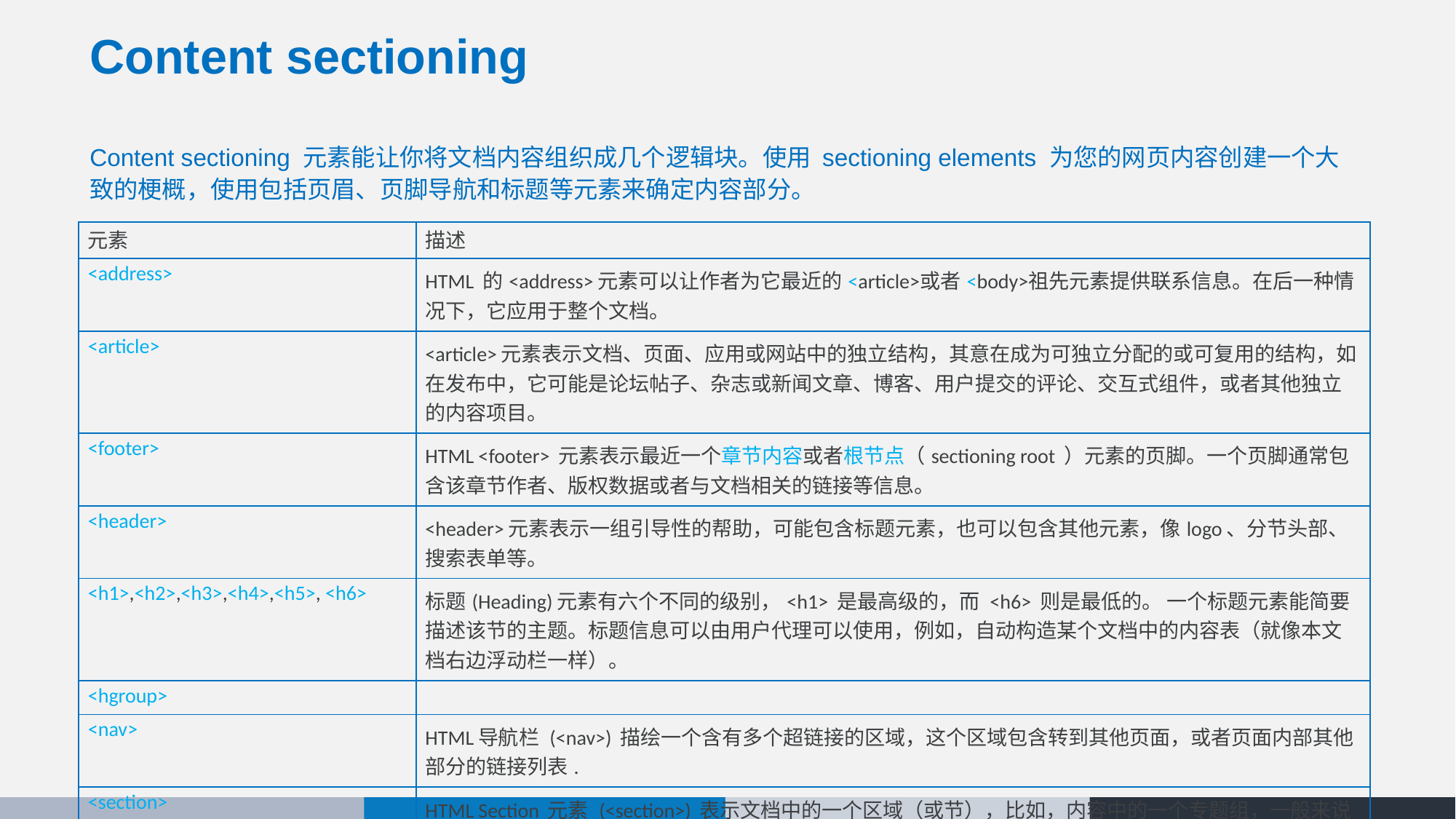

# Content sectioning
Content sectioning 元素能让你将文档内容组织成几个逻辑块。使用 sectioning elements 为您的网页内容创建一个大致的梗概，使用包括页眉、页脚导航和标题等元素来确定内容部分。

| 元素 | 描述 |
| --- | --- |
| <address> | HTML 的<address>元素可以让作者为它最近的<article>或者<body>祖先元素提供联系信息。在后一种情况下，它应用于整个文档。 |
| <article> | <article>元素表示文档、页面、应用或网站中的独立结构，其意在成为可独立分配的或可复用的结构，如在发布中，它可能是论坛帖子、杂志或新闻文章、博客、用户提交的评论、交互式组件，或者其他独立的内容项目。 |
| <footer> | HTML <footer> 元素表示最近一个章节内容或者根节点（sectioning root ）元素的页脚。一个页脚通常包含该章节作者、版权数据或者与文档相关的链接等信息。 |
| <header> | <header>元素表示一组引导性的帮助，可能包含标题元素，也可以包含其他元素，像logo、分节头部、搜索表单等。 |
| <h1>,<h2>,<h3>,<h4>,<h5>, <h6> | 标题(Heading)元素有六个不同的级别，<h1> 是最高级的，而 <h6> 则是最低的。 一个标题元素能简要描述该节的主题。标题信息可以由用户代理可以使用，例如，自动构造某个文档中的内容表（就像本文档右边浮动栏一样）。 |
| <hgroup> |  |
| <nav> | HTML导航栏 (<nav>) 描绘一个含有多个超链接的区域，这个区域包含转到其他页面，或者页面内部其他部分的链接列表. |
| <section> | HTML Section 元素 (<section>) 表示文档中的一个区域（或节），比如，内容中的一个专题组，一般来说会有包含一个 heading。 |